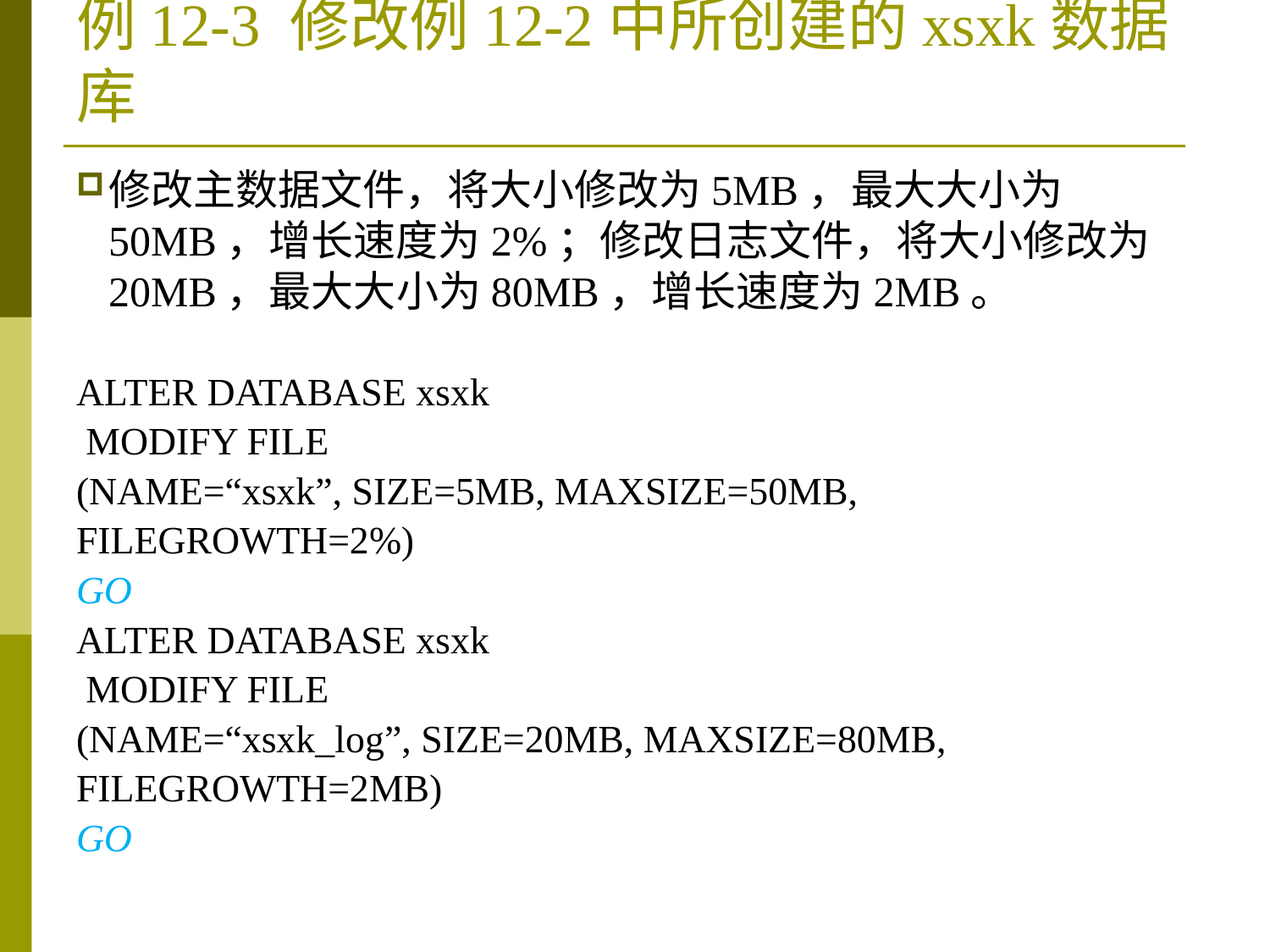

# 例12-3 修改例12-2中所创建的xsxk数据库
修改主数据文件，将大小修改为5MB，最大大小为50MB，增长速度为2%；修改日志文件，将大小修改为20MB，最大大小为80MB，增长速度为2MB。

ALTER DATABASE xsxk
 MODIFY FILE
(NAME=“xsxk”, SIZE=5MB, MAXSIZE=50MB,
FILEGROWTH=2%)
GO
ALTER DATABASE xsxk
 MODIFY FILE
(NAME=“xsxk_log”, SIZE=20MB, MAXSIZE=80MB,
FILEGROWTH=2MB)
GO